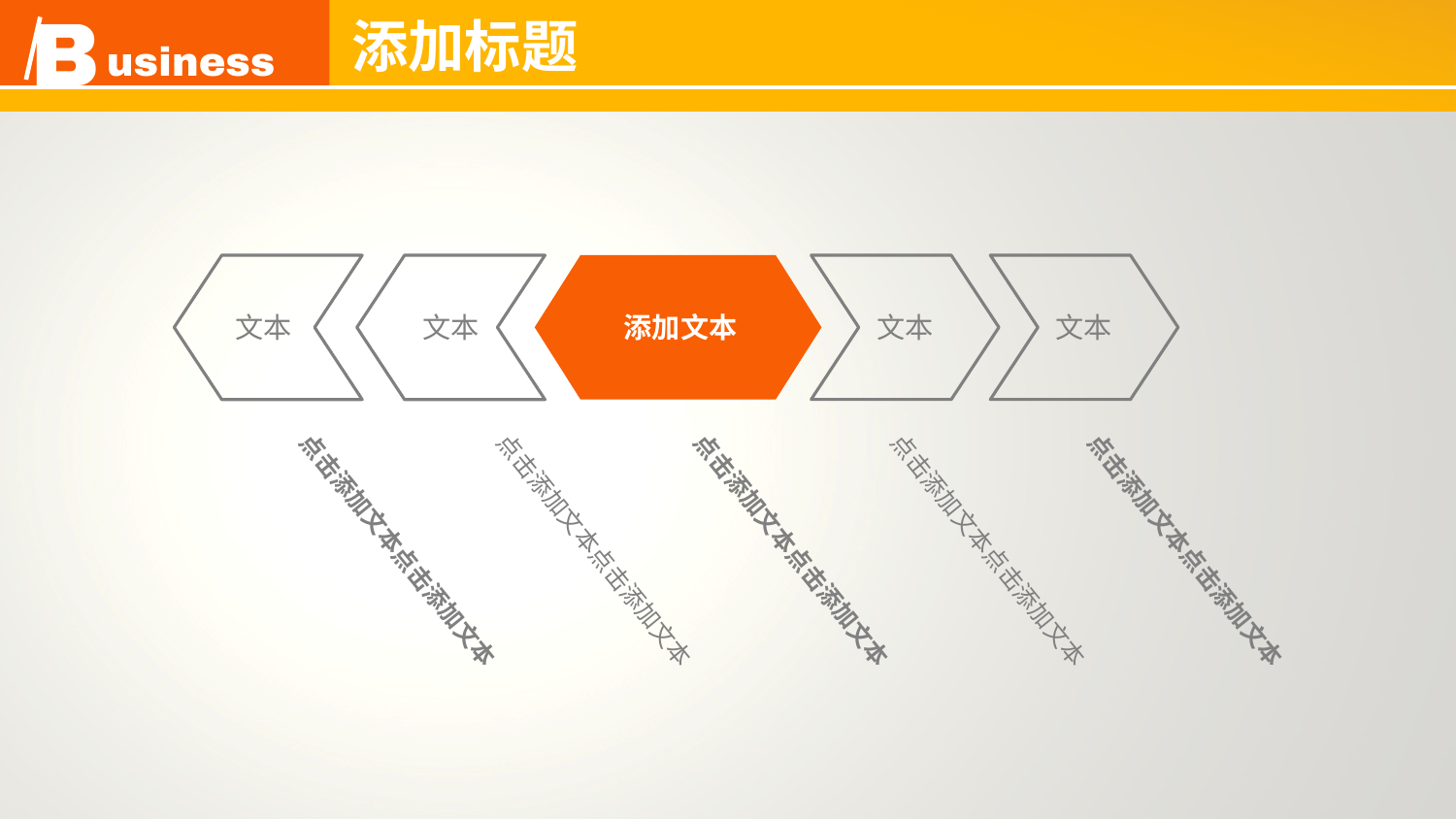

添加标题

文本
文本
添加文本
文本
文本
点击添加文本点击添加文本
点击添加文本点击添加文本
点击添加文本点击添加文本
点击添加文本点击添加文本
点击添加文本点击添加文本